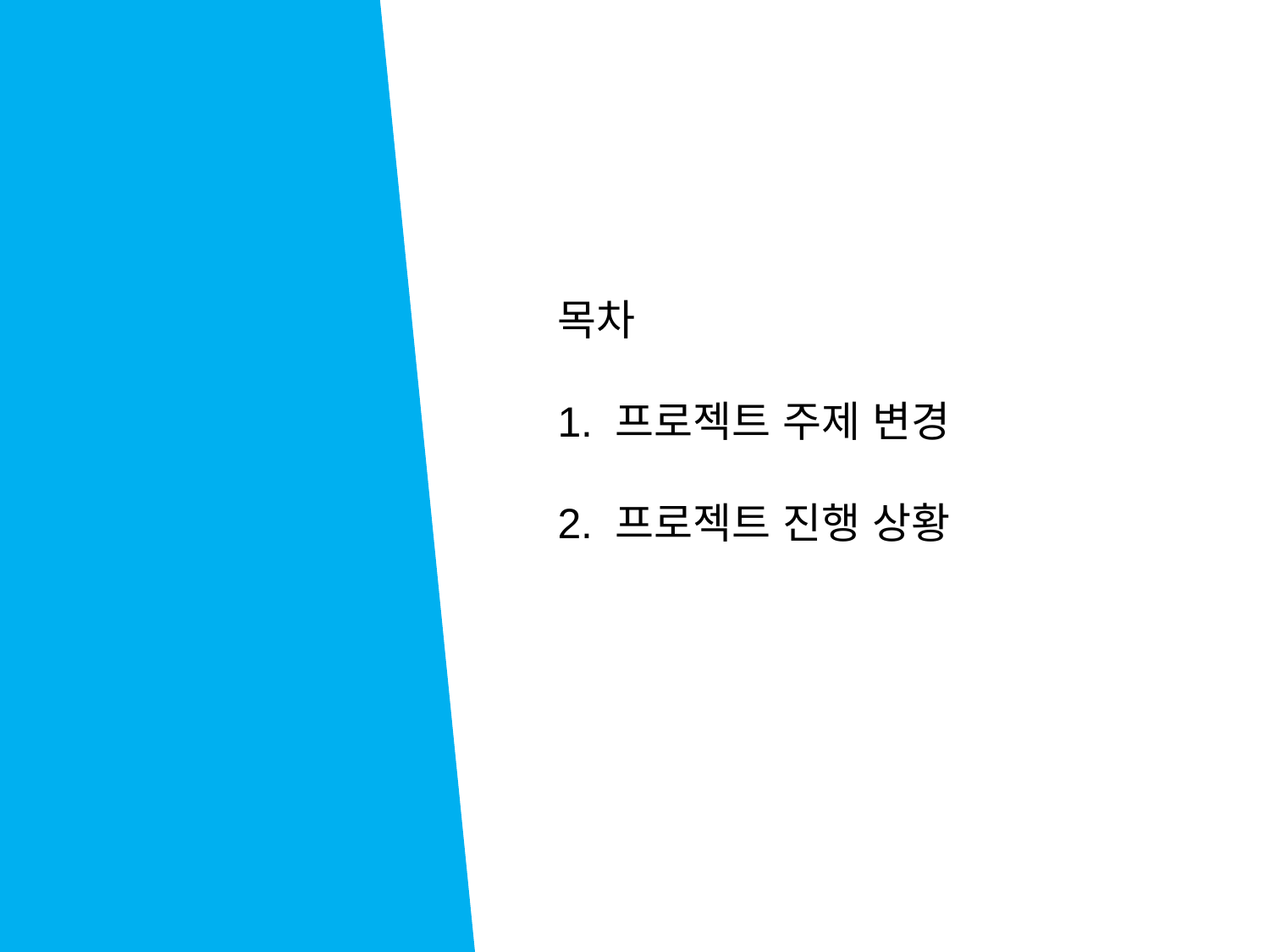

목차
1. 프로젝트 주제 변경
2. 프로젝트 진행 상황

제안자 : 양지은 이정민 장진규 차욱현